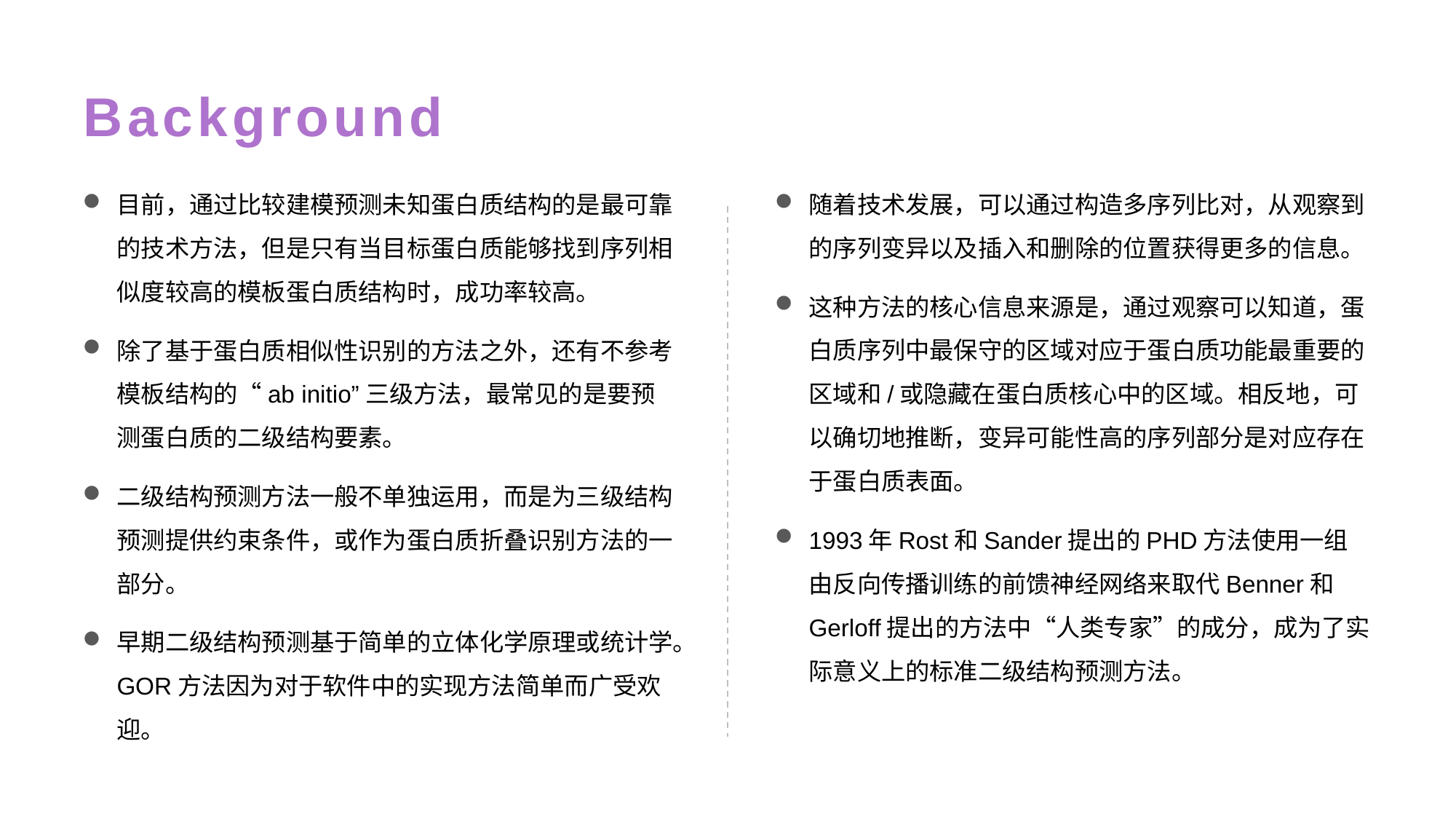

Background
随着技术发展，可以通过构造多序列比对，从观察到的序列变异以及插入和删除的位置获得更多的信息。
这种方法的核心信息来源是，通过观察可以知道，蛋白质序列中最保守的区域对应于蛋白质功能最重要的区域和/或隐藏在蛋白质核心中的区域。相反地，可以确切地推断，变异可能性高的序列部分是对应存在于蛋白质表面。
1993年Rost和Sander提出的PHD方法使用一组由反向传播训练的前馈神经网络来取代Benner和Gerloff提出的方法中“人类专家”的成分，成为了实际意义上的标准二级结构预测方法。

目前，通过比较建模预测未知蛋白质结构的是最可靠的技术方法，但是只有当目标蛋白质能够找到序列相似度较高的模板蛋白质结构时，成功率较高。
除了基于蛋白质相似性识别的方法之外，还有不参考模板结构的“ab initio”三级方法，最常见的是要预测蛋白质的二级结构要素。
二级结构预测方法一般不单独运用，而是为三级结构预测提供约束条件，或作为蛋白质折叠识别方法的一部分。
早期二级结构预测基于简单的立体化学原理或统计学。GOR方法因为对于软件中的实现方法简单而广受欢迎。